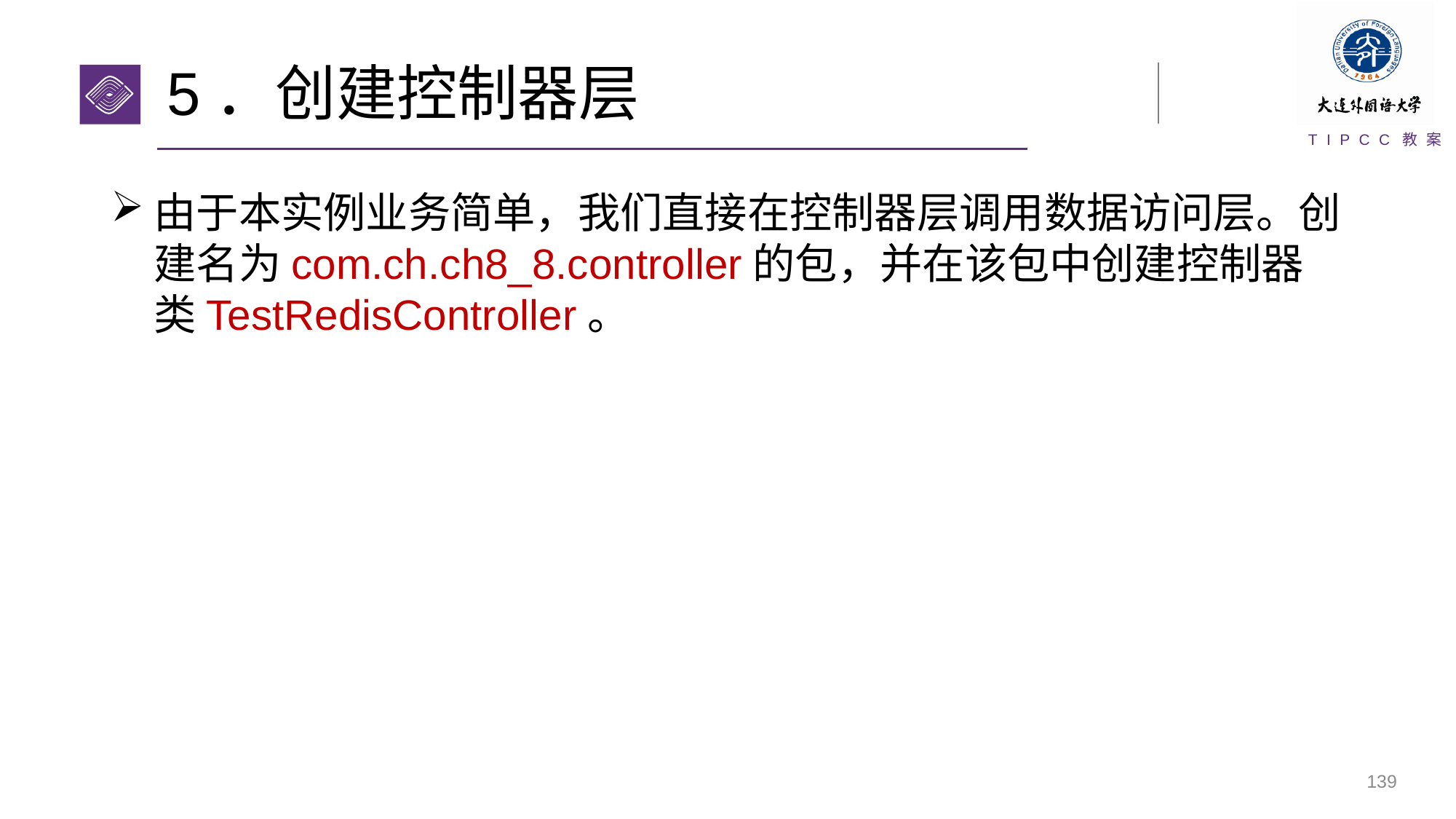

# 5．创建控制器层
由于本实例业务简单，我们直接在控制器层调用数据访问层。创建名为com.ch.ch8_8.controller的包，并在该包中创建控制器类TestRedisController。
139